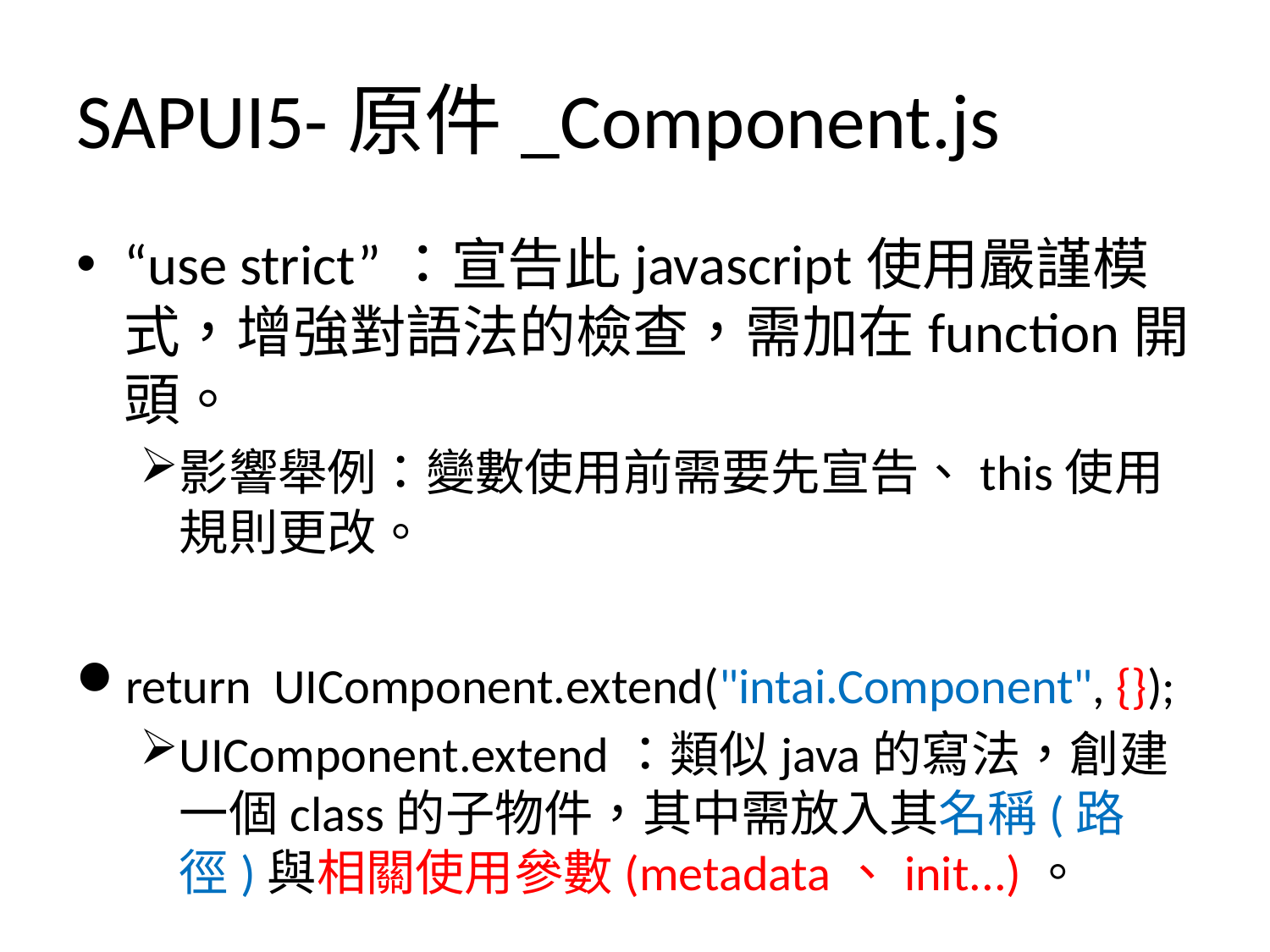

# SAPUI5-原件_Component.js
“use strict”：宣告此javascript使用嚴謹模式，增強對語法的檢查，需加在function開頭。
影響舉例：變數使用前需要先宣告、this使用規則更改。

return  UIComponent.extend("intai.Component", {});
UIComponent.extend：類似java的寫法，創建一個class的子物件，其中需放入其名稱(路徑)與相關使用參數(metadata、init...)。